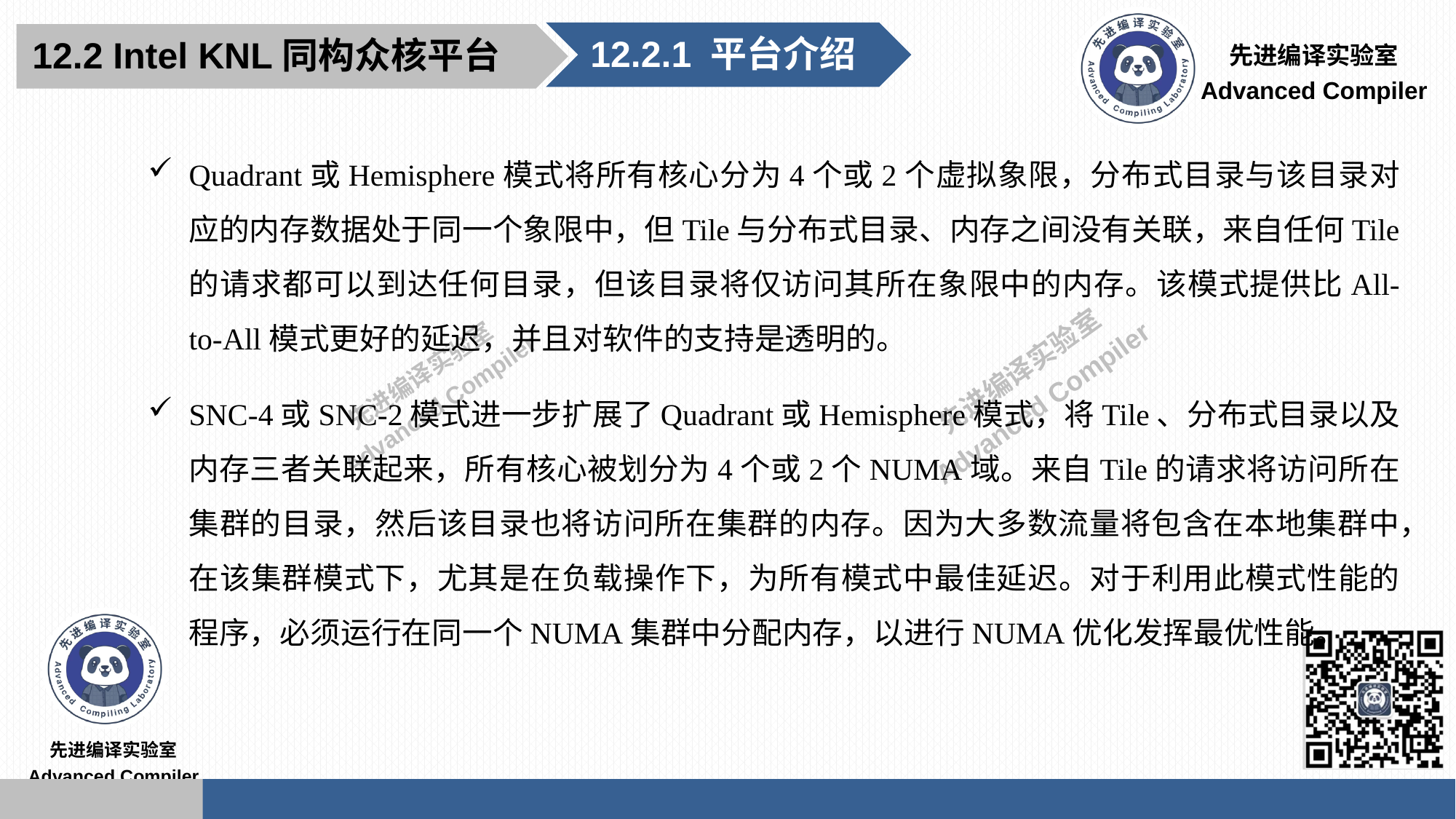

12.2.1 平台介绍

12.2 Intel KNL同构众核平台
Quadrant或Hemisphere模式将所有核心分为4个或2个虚拟象限，分布式目录与该目录对应的内存数据处于同一个象限中，但Tile与分布式目录、内存之间没有关联，来自任何Tile的请求都可以到达任何目录，但该目录将仅访问其所在象限中的内存。该模式提供比All-to-All模式更好的延迟，并且对软件的支持是透明的。
SNC-4或SNC-2模式进一步扩展了Quadrant或Hemisphere模式，将Tile、分布式目录以及内存三者关联起来，所有核心被划分为4个或2个NUMA域。来自Tile的请求将访问所在集群的目录，然后该目录也将访问所在集群的内存。因为大多数流量将包含在本地集群中，在该集群模式下，尤其是在负载操作下，为所有模式中最佳延迟。对于利用此模式性能的程序，必须运行在同一个NUMA集群中分配内存，以进行NUMA优化发挥最优性能。